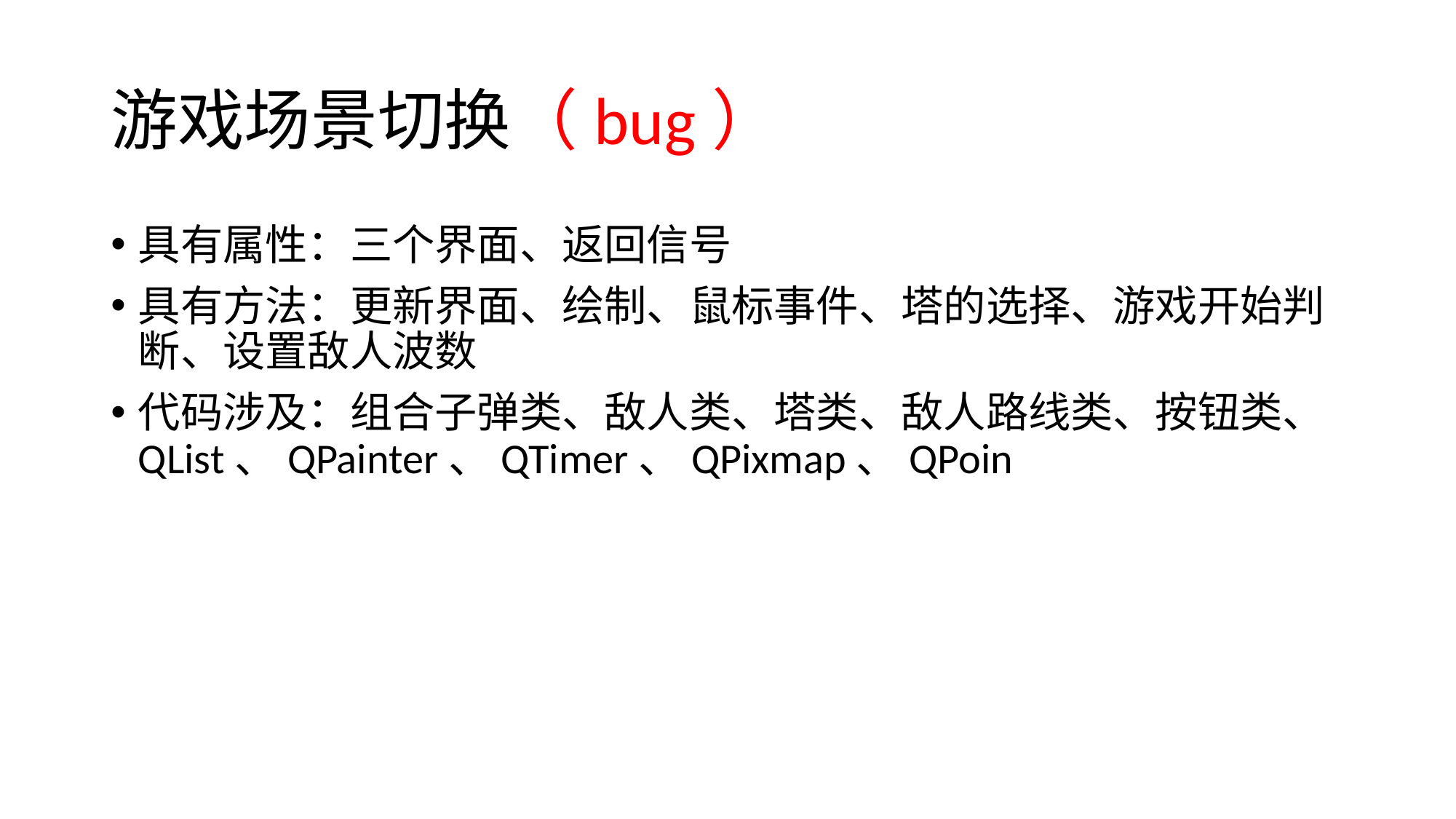

# 游戏场景切换（bug）
具有属性：三个界面、返回信号
具有方法：更新界面、绘制、鼠标事件、塔的选择、游戏开始判断、设置敌人波数
代码涉及：组合子弹类、敌人类、塔类、敌人路线类、按钮类、QList、QPainter、QTimer、QPixmap、QPoin